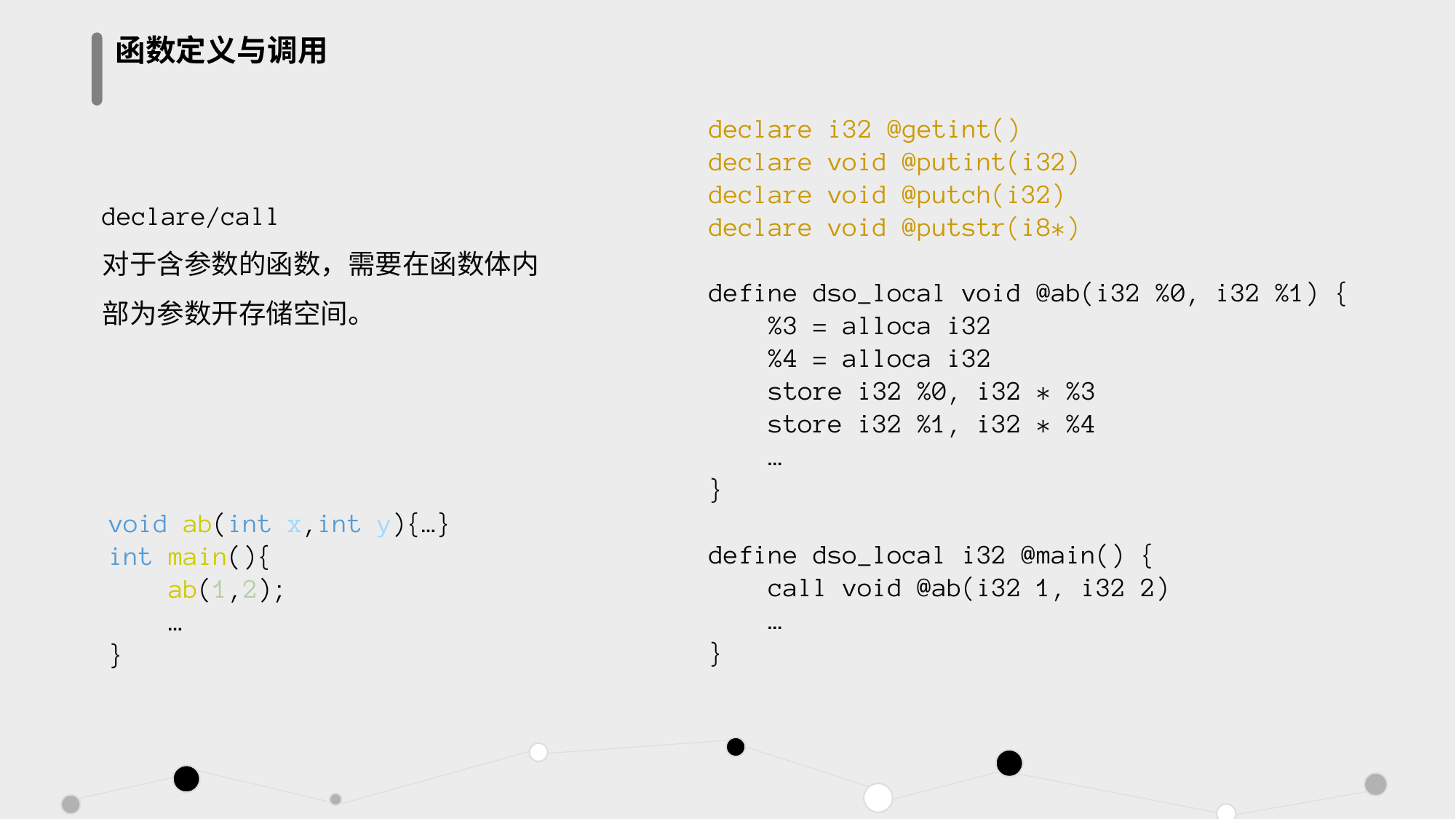

函数定义与调用

declare i32 @getint()
declare void @putint(i32)
declare void @putch(i32)
declare void @putstr(i8*)
define dso_local void @ab(i32 %0, i32 %1) {
    %3 = alloca i32
    %4 = alloca i32
    store i32 %0, i32 * %3
    store i32 %1, i32 * %4
    …
}
define dso_local i32 @main() {
    call void @ab(i32 1, i32 2)
    …
}
declare/call
对于含参数的函数，需要在函数体内部为参数开存储空间。
void ab(int x,int y){…}
int main(){
    ab(1,2);
    …
}